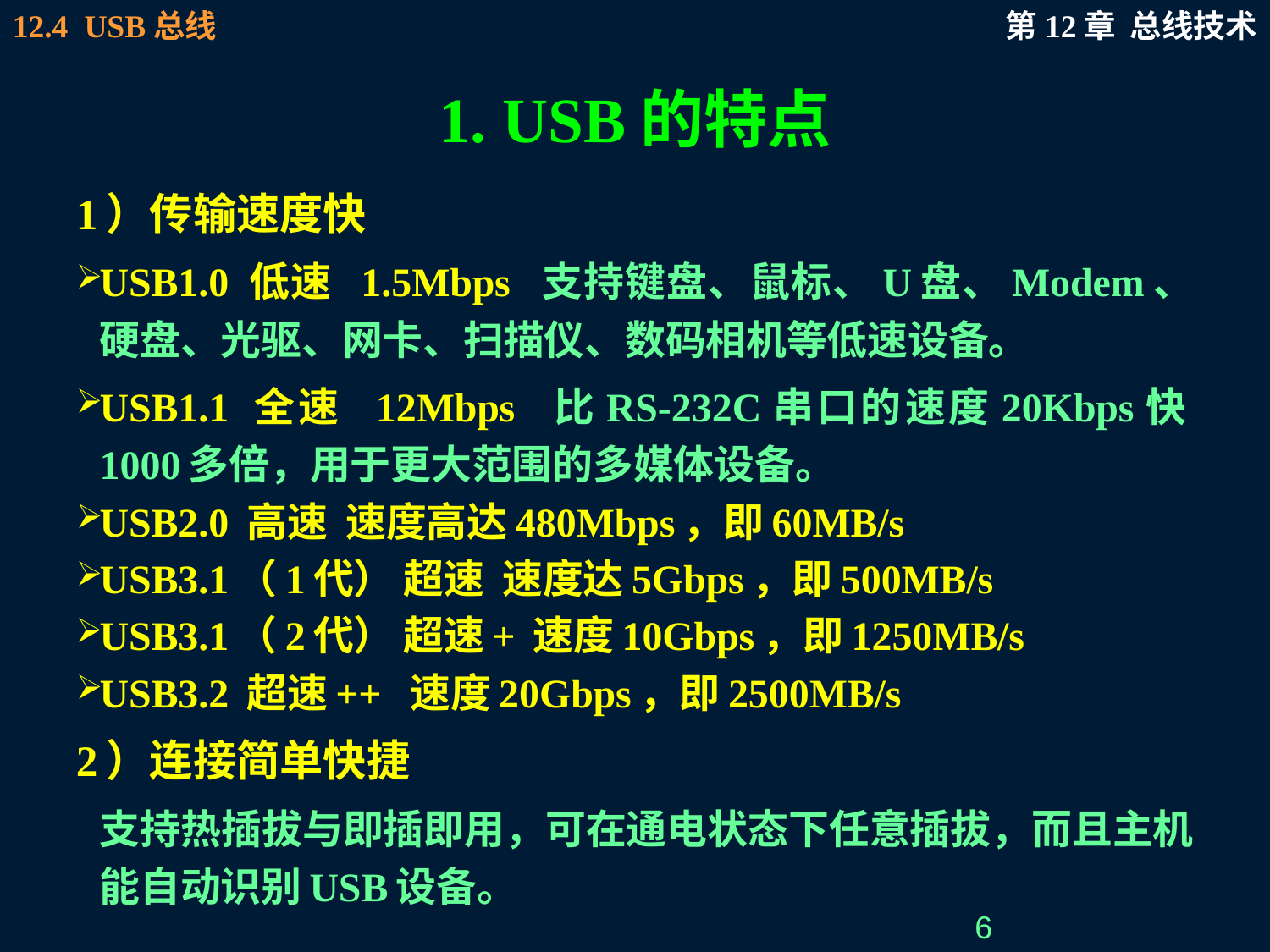

# 1. USB的特点
1）传输速度快
USB1.0 低速  1.5Mbps  支持键盘、鼠标、U盘、Modem、硬盘、光驱、网卡、扫描仪、数码相机等低速设备。
USB1.1 全速  12Mbps  比RS-232C串口的速度20Kbps快1000多倍，用于更大范围的多媒体设备。
USB2.0 高速  速度高达480Mbps，即60MB/s
USB3.1（1代） 超速  速度达5Gbps，即500MB/s
USB3.1（2代） 超速+ 速度10Gbps，即1250MB/s
USB3.2 超速++  速度20Gbps，即2500MB/s
2）连接简单快捷
支持热插拔与即插即用，可在通电状态下任意插拔，而且主机能自动识别USB设备。